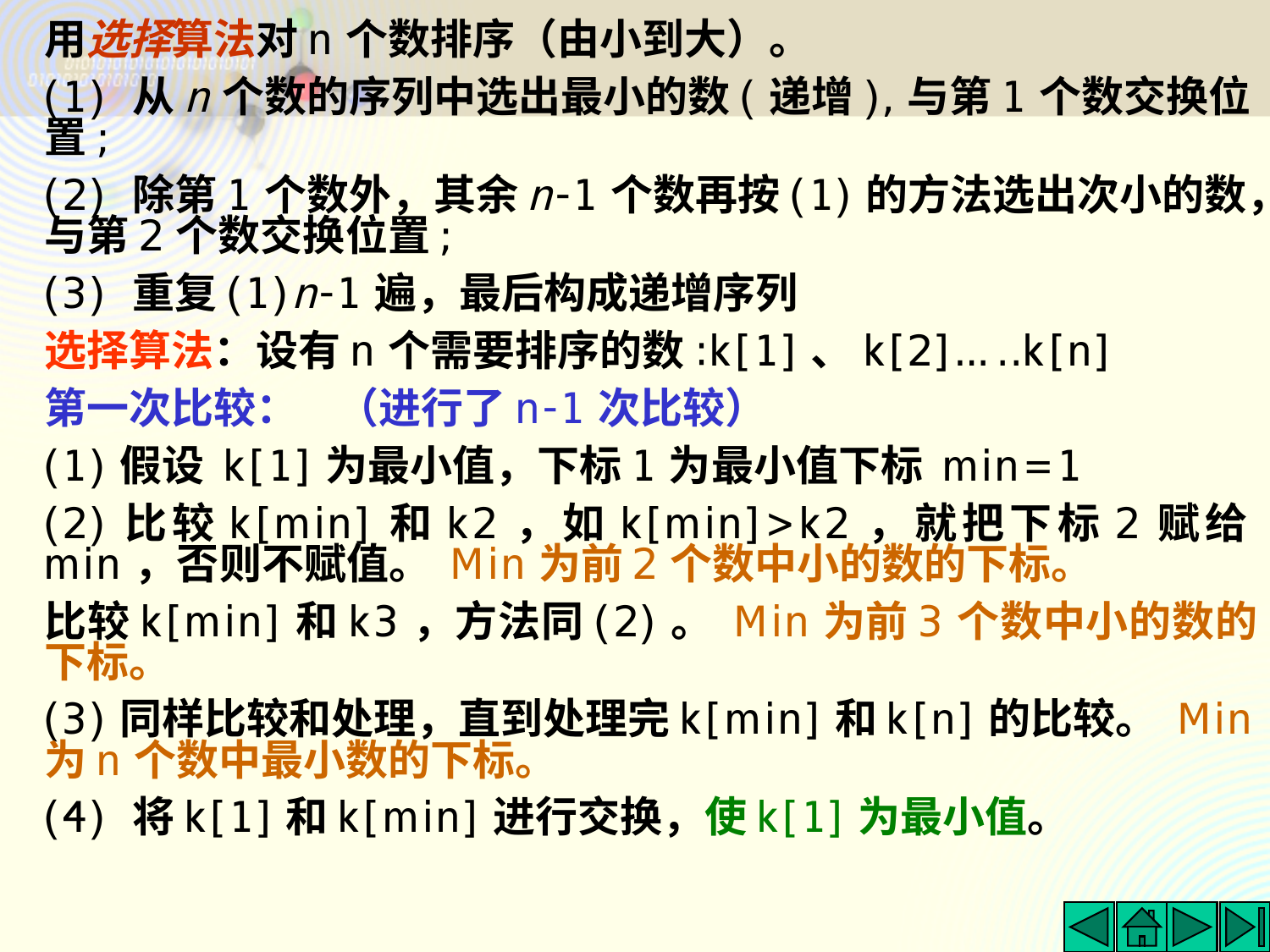

用选择算法对n个数排序（由小到大）。
(1) 从n个数的序列中选出最小的数(递增),与第1个数交换位置;
(2) 除第1个数外，其余n-1个数再按(1)的方法选出次小的数，与第2个数交换位置;
(3) 重复(1)n-1遍，最后构成递增序列
选择算法：设有n个需要排序的数:k[1]、k[2]…..k[n]
第一次比较：    （进行了n-1次比较）
(1)假设 k[1]为最小值，下标1为最小值下标 min=1
(2)比较k[min]和k2，如k[min]>k2，就把下标2赋给min，否则不赋值。 Min为前2个数中小的数的下标。
比较k[min]和k3，方法同(2)。 Min为前3个数中小的数的下标。
(3)同样比较和处理，直到处理完k[min]和k[n]的比较。 Min为n个数中最小数的下标。
(4) 将k[1]和k[min]进行交换，使k[1]为最小值。